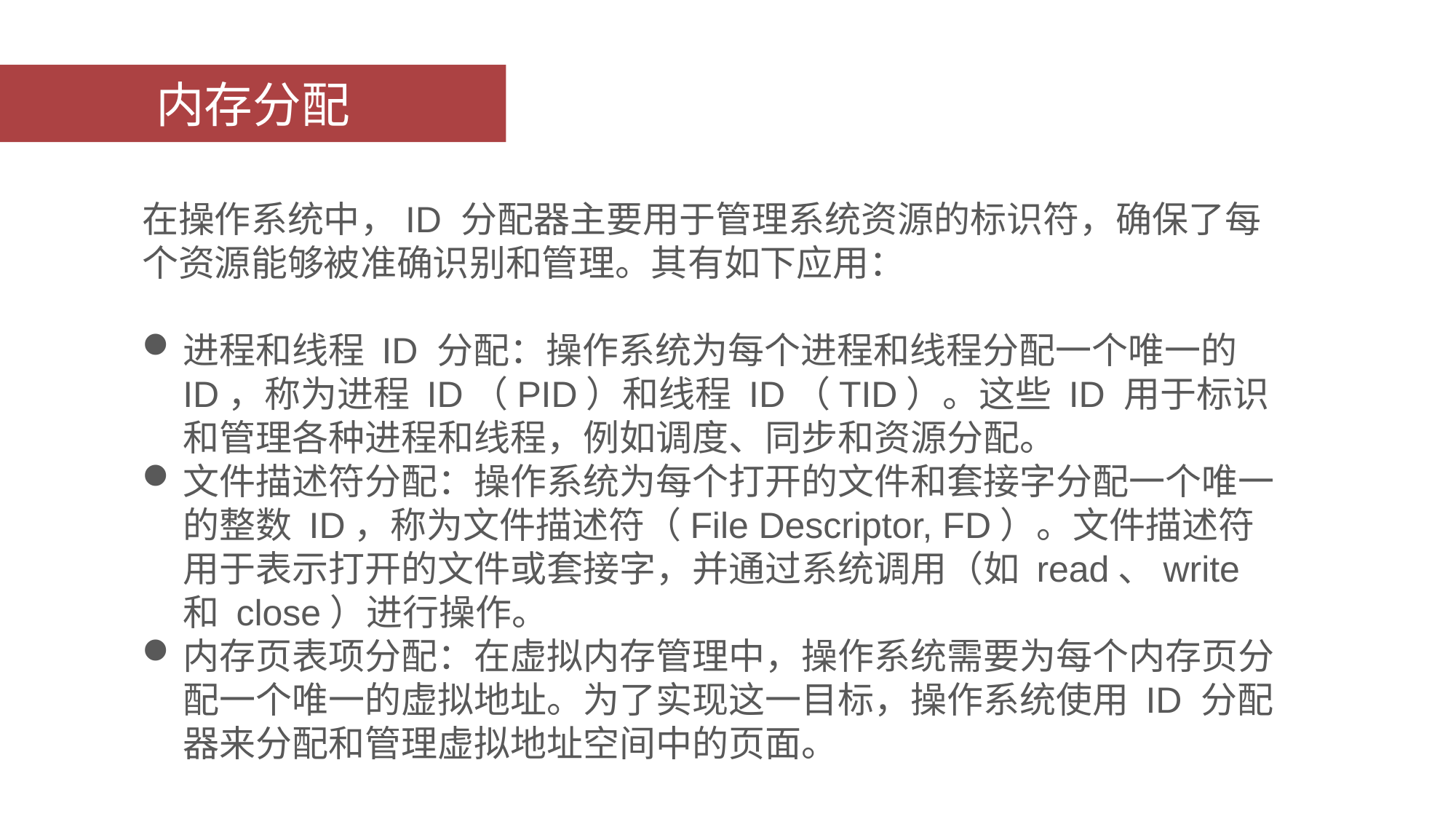

内存分配
在操作系统中，ID 分配器主要用于管理系统资源的标识符，确保了每个资源能够被准确识别和管理。其有如下应用：

进程和线程 ID 分配：操作系统为每个进程和线程分配一个唯一的 ID，称为进程 ID（PID）和线程 ID（TID）。这些 ID 用于标识和管理各种进程和线程，例如调度、同步和资源分配。
文件描述符分配：操作系统为每个打开的文件和套接字分配一个唯一的整数 ID，称为文件描述符（File Descriptor, FD）。文件描述符用于表示打开的文件或套接字，并通过系统调用（如 read、write 和 close）进行操作。
内存页表项分配：在虚拟内存管理中，操作系统需要为每个内存页分配一个唯一的虚拟地址。为了实现这一目标，操作系统使用 ID 分配器来分配和管理虚拟地址空间中的页面。